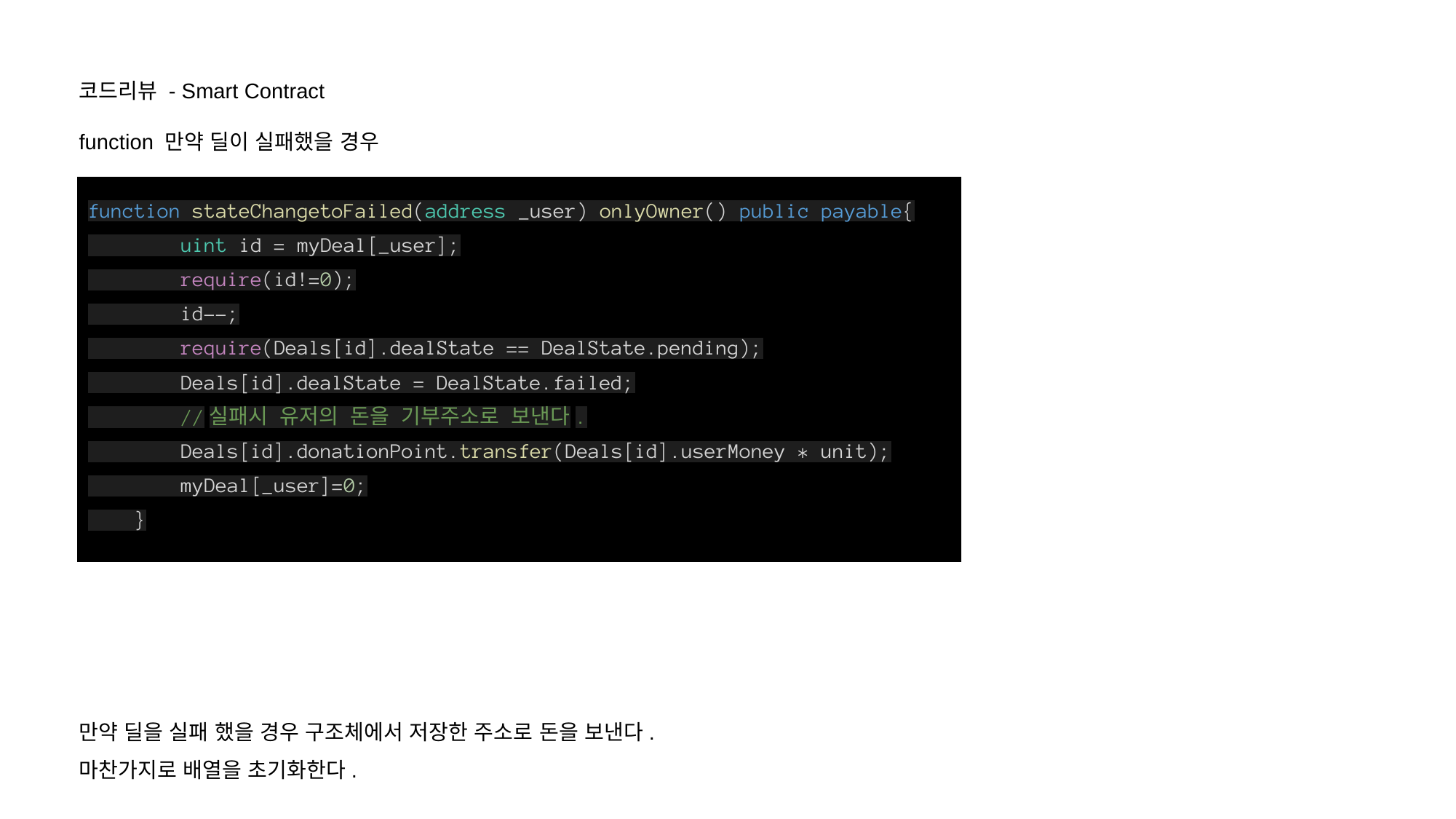

코드리뷰 - Smart Contract

function 만약 딜이 실패했을 경우
function stateChangetoFailed(address _user) onlyOwner() public payable{
        uint id = myDeal[_user];
        require(id!=0);
        id--;
        require(Deals[id].dealState == DealState.pending);
        Deals[id].dealState = DealState.failed;
        //실패시 유저의 돈을 기부주소로 보낸다.
        Deals[id].donationPoint.transfer(Deals[id].userMoney * unit);
        myDeal[_user]=0;
    }

만약 딜을 실패 했을 경우 구조체에서 저장한 주소로 돈을 보낸다.
마찬가지로 배열을 초기화한다.